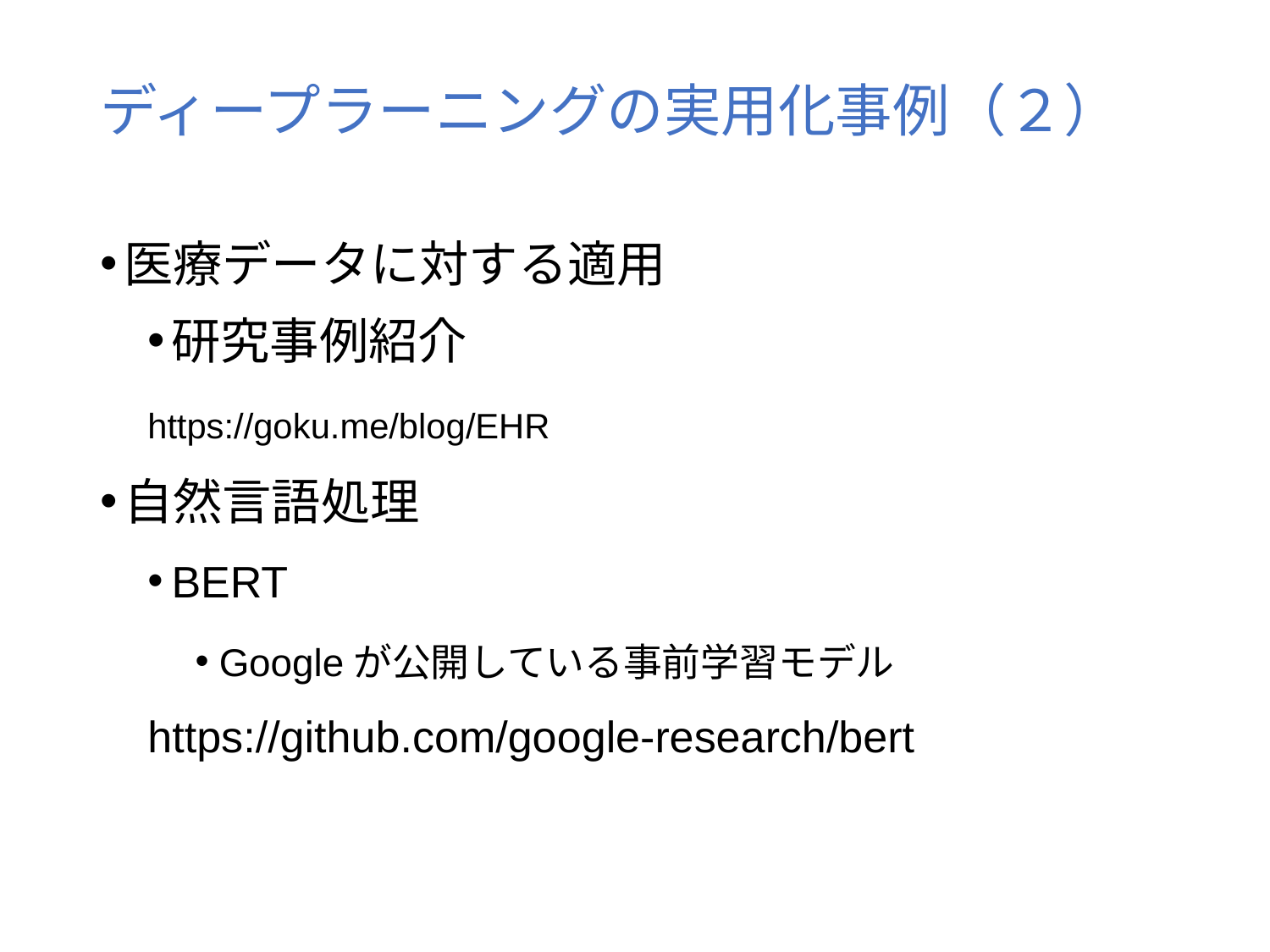

# ディープラーニングの実用化事例（２）
医療データに対する適用
研究事例紹介
https://goku.me/blog/EHR
自然言語処理
BERT
Googleが公開している事前学習モデル
https://github.com/google-research/bert